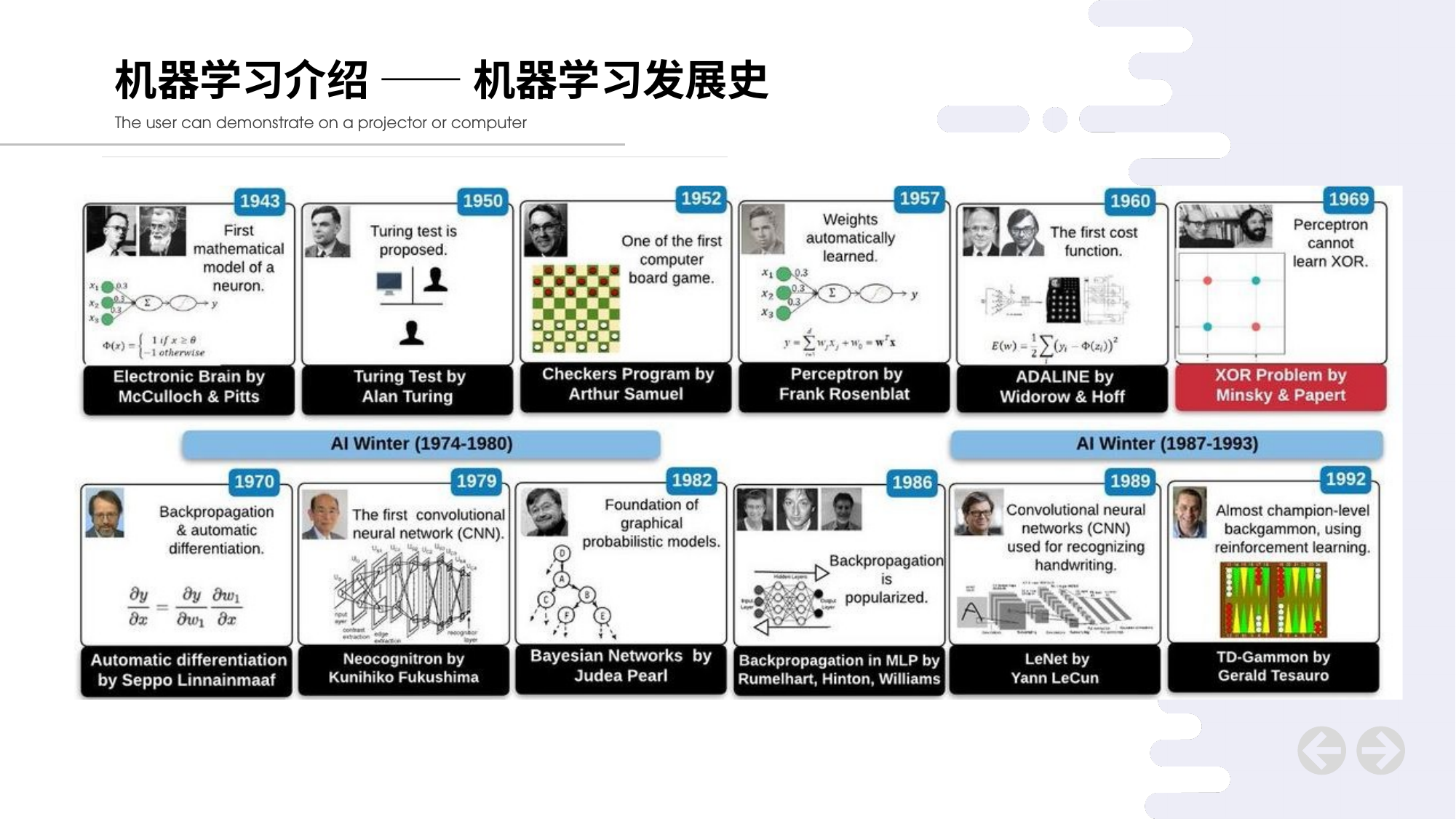

机器学习介绍 —— 机器学习发展史
The user can demonstrate on a projector or computer